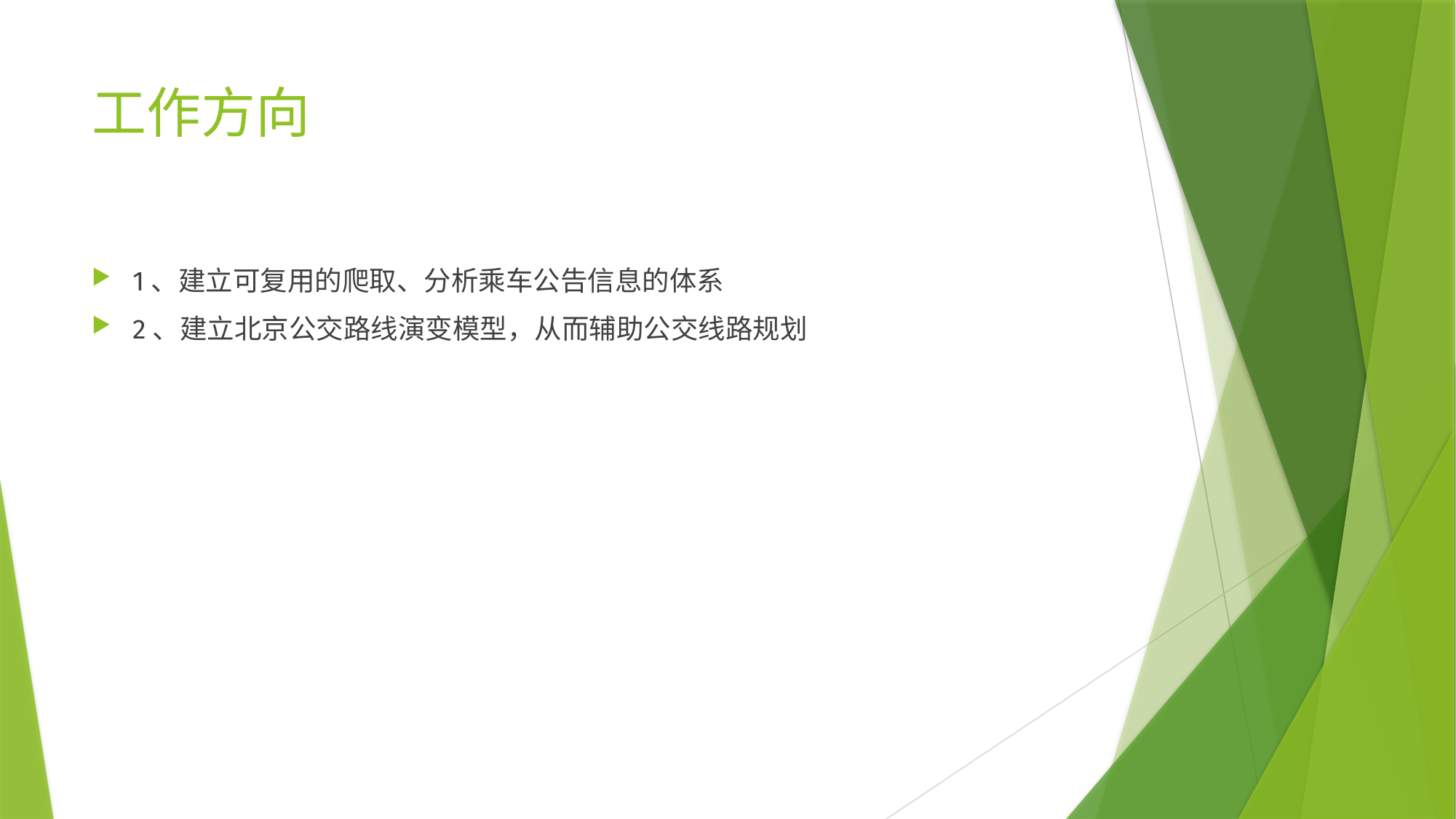

# 工作方向
1、建立可复用的爬取、分析乘车公告信息的体系
2、建立北京公交路线演变模型，从而辅助公交线路规划